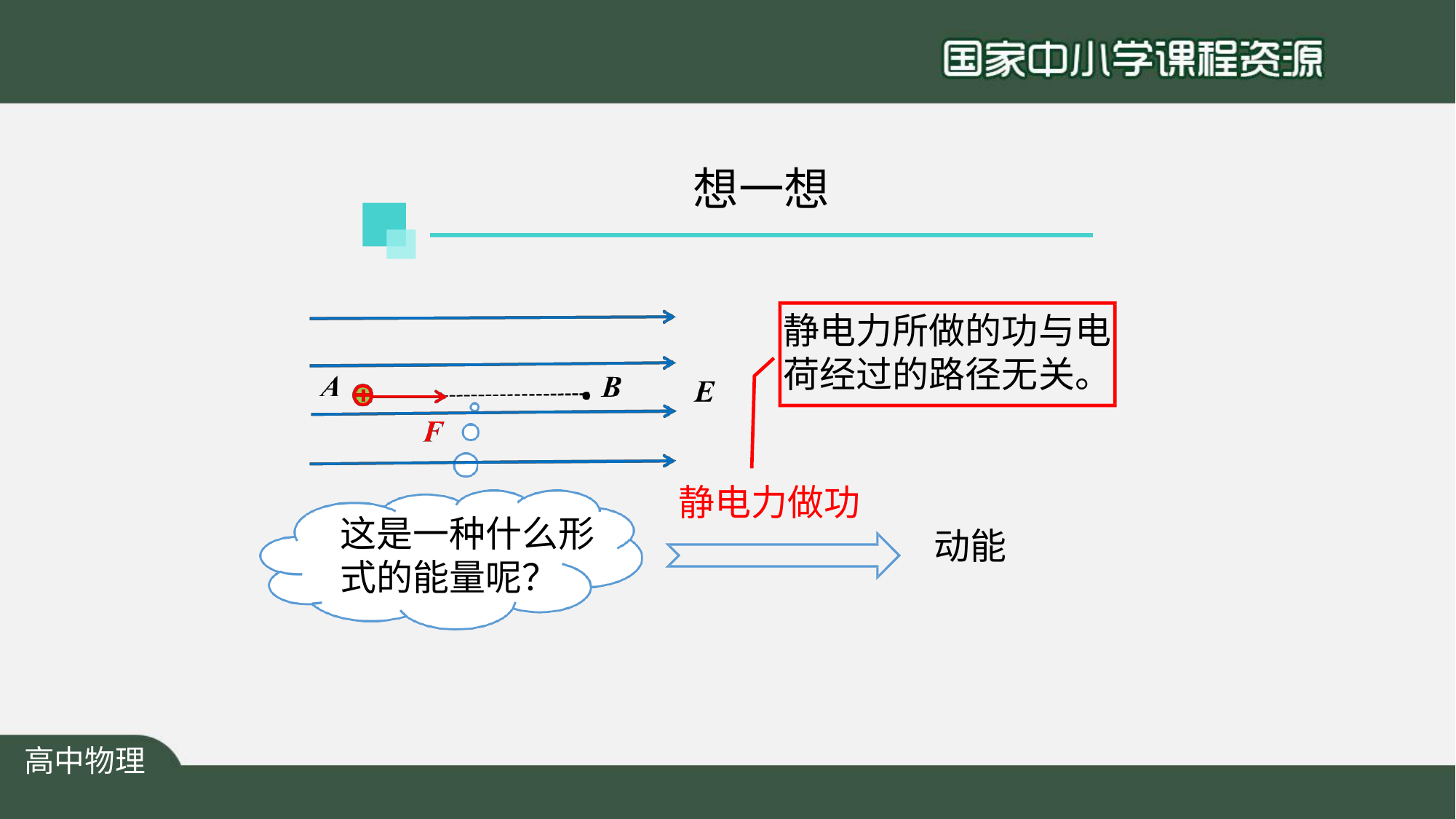

# 想一想

静电力所做的功与电 荷经过的路径无关。

静电力做功

这是一种什么形 式的能量呢？
动能

高中物理